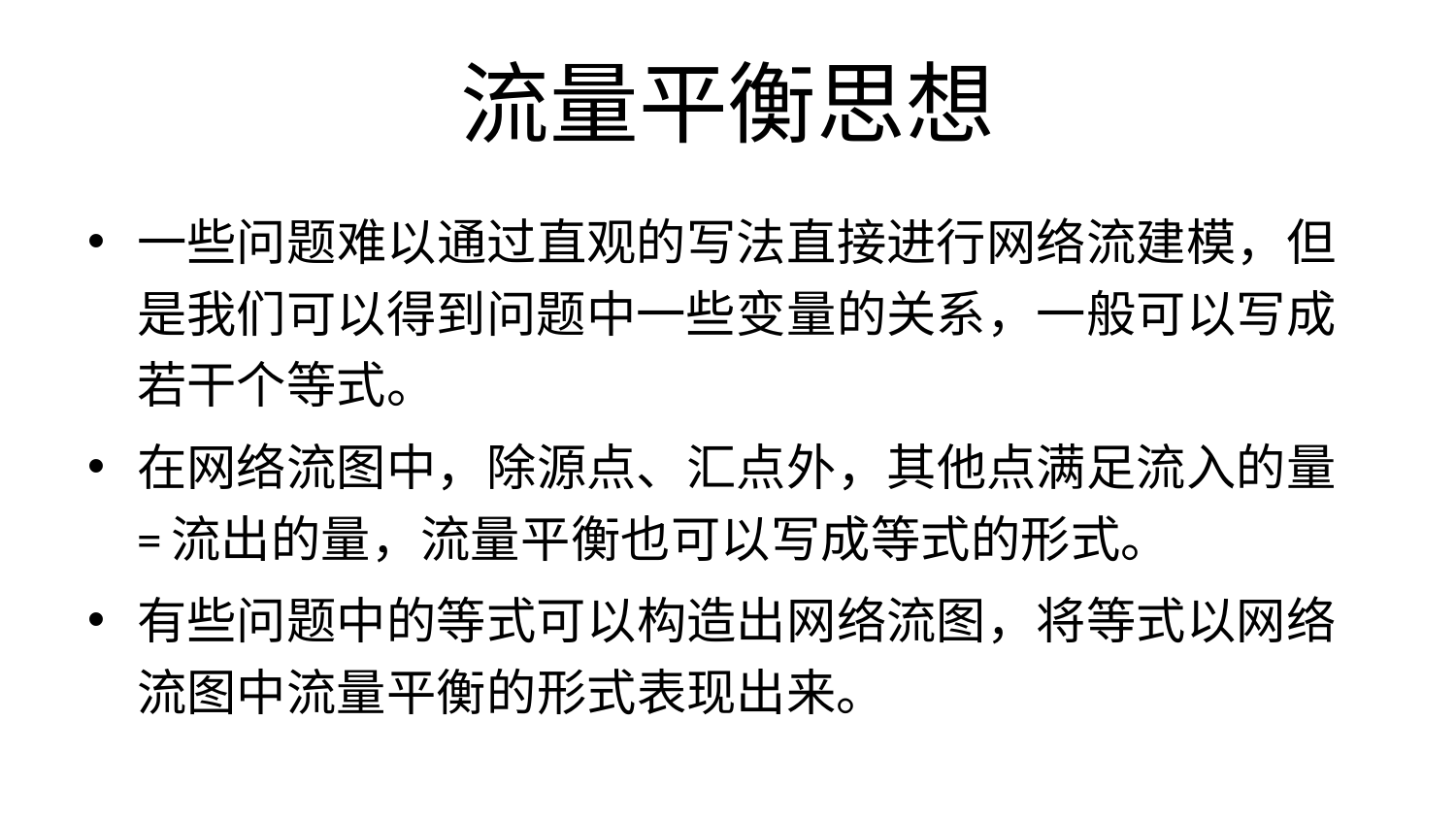

# 流量平衡思想
一些问题难以通过直观的写法直接进行网络流建模，但是我们可以得到问题中一些变量的关系，一般可以写成若干个等式。
在网络流图中，除源点、汇点外，其他点满足流入的量=流出的量，流量平衡也可以写成等式的形式。
有些问题中的等式可以构造出网络流图，将等式以网络流图中流量平衡的形式表现出来。